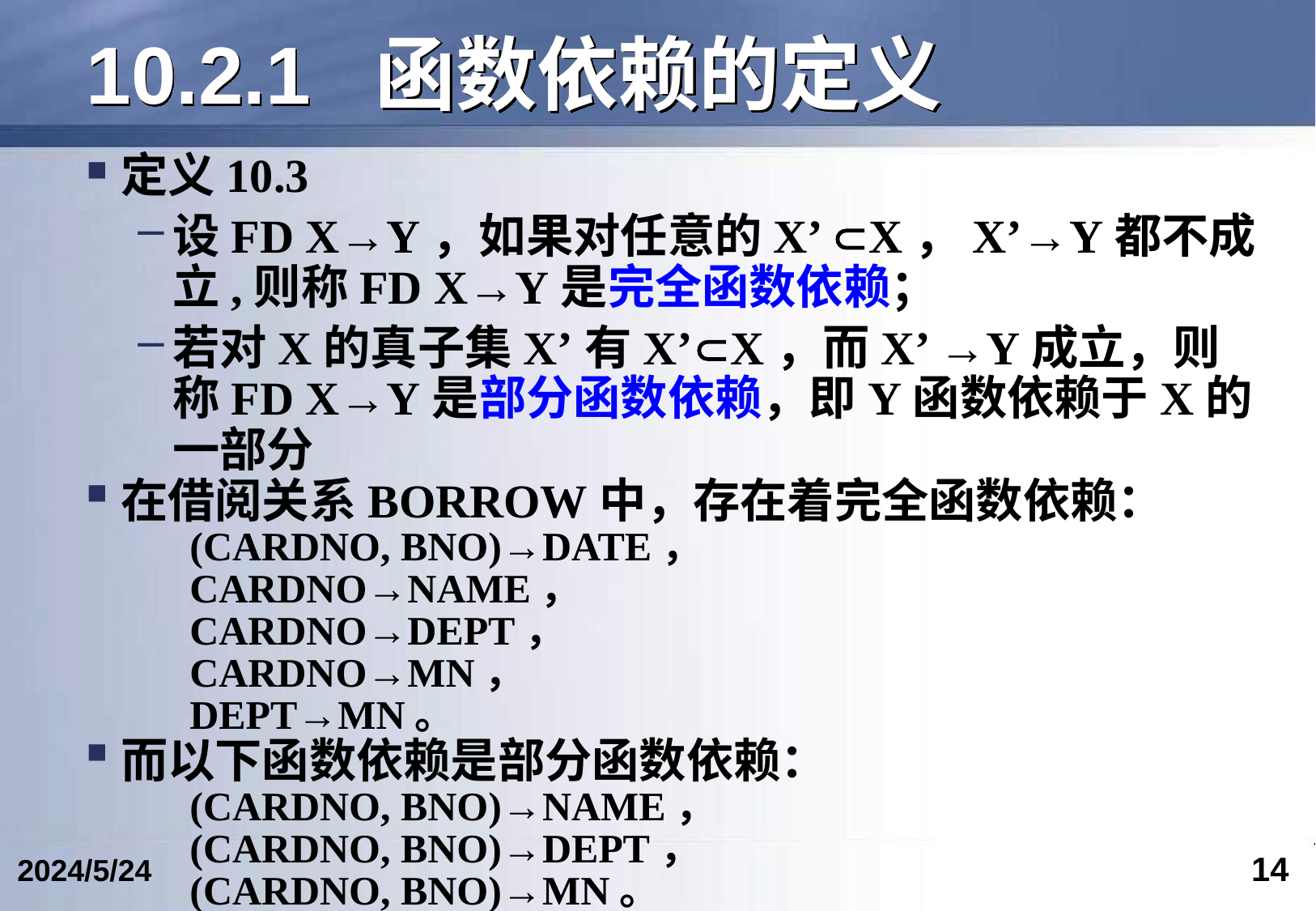

# 10.2.1  函数依赖的定义
定义10.3
设FD X→Y，如果对任意的X’ ⊂X，X’→Y都不成立,则称FD X→Y是完全函数依赖；
若对X的真子集X’有X’⊂X，而X’ →Y成立，则称FD X→Y是部分函数依赖，即Y函数依赖于X的一部分
在借阅关系BORROW中，存在着完全函数依赖：
(CARDNO, BNO)→DATE，
CARDNO→NAME，
CARDNO→DEPT，
CARDNO→MN，
DEPT→MN。
而以下函数依赖是部分函数依赖：
(CARDNO, BNO)→NAME，
(CARDNO, BNO)→DEPT，
(CARDNO, BNO)→MN。
14
2024/5/24